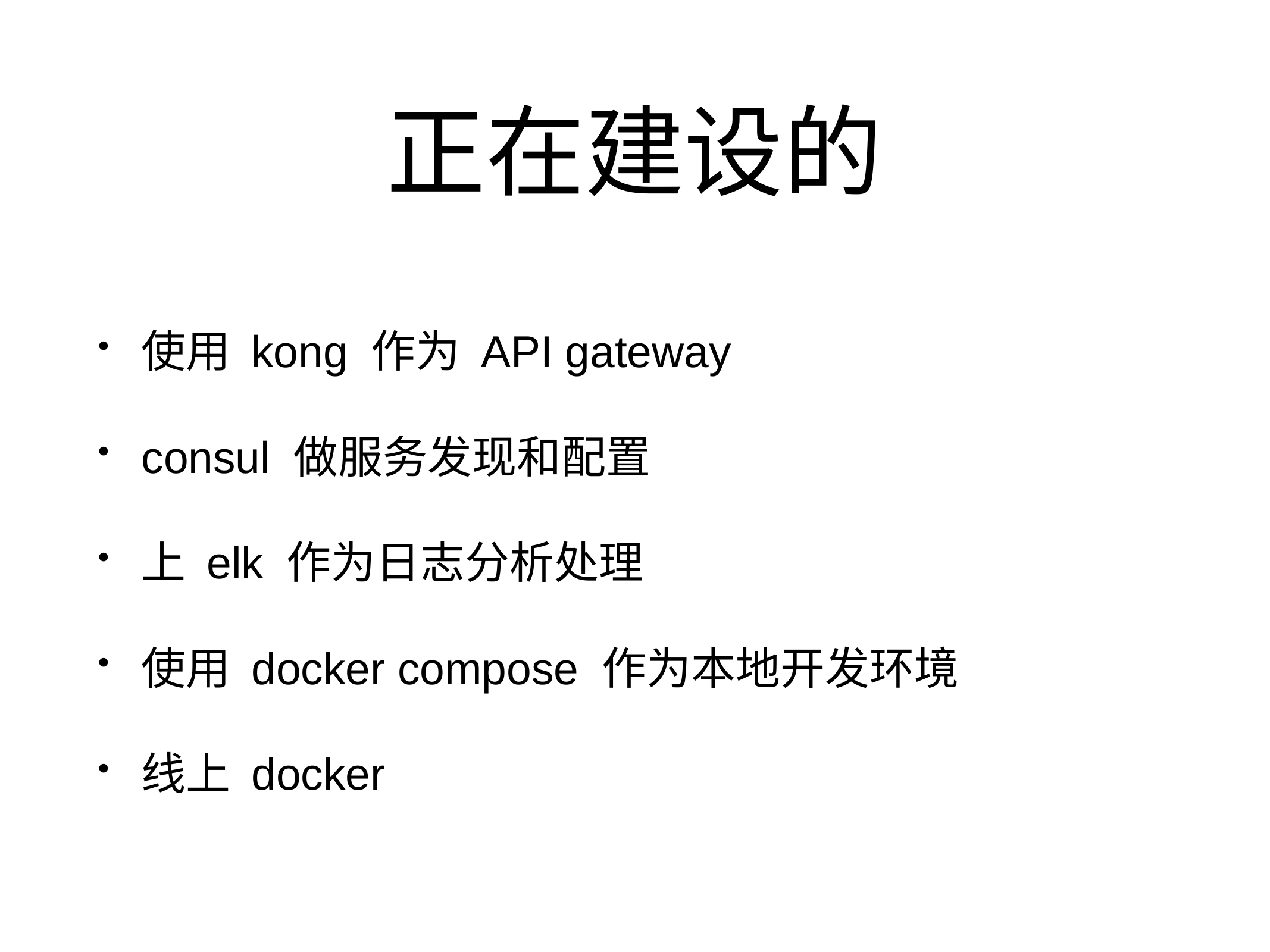

# 正在建设的
使用 kong 作为 API gateway
consul 做服务发现和配置
上 elk 作为日志分析处理
使用 docker compose 作为本地开发环境
线上 docker